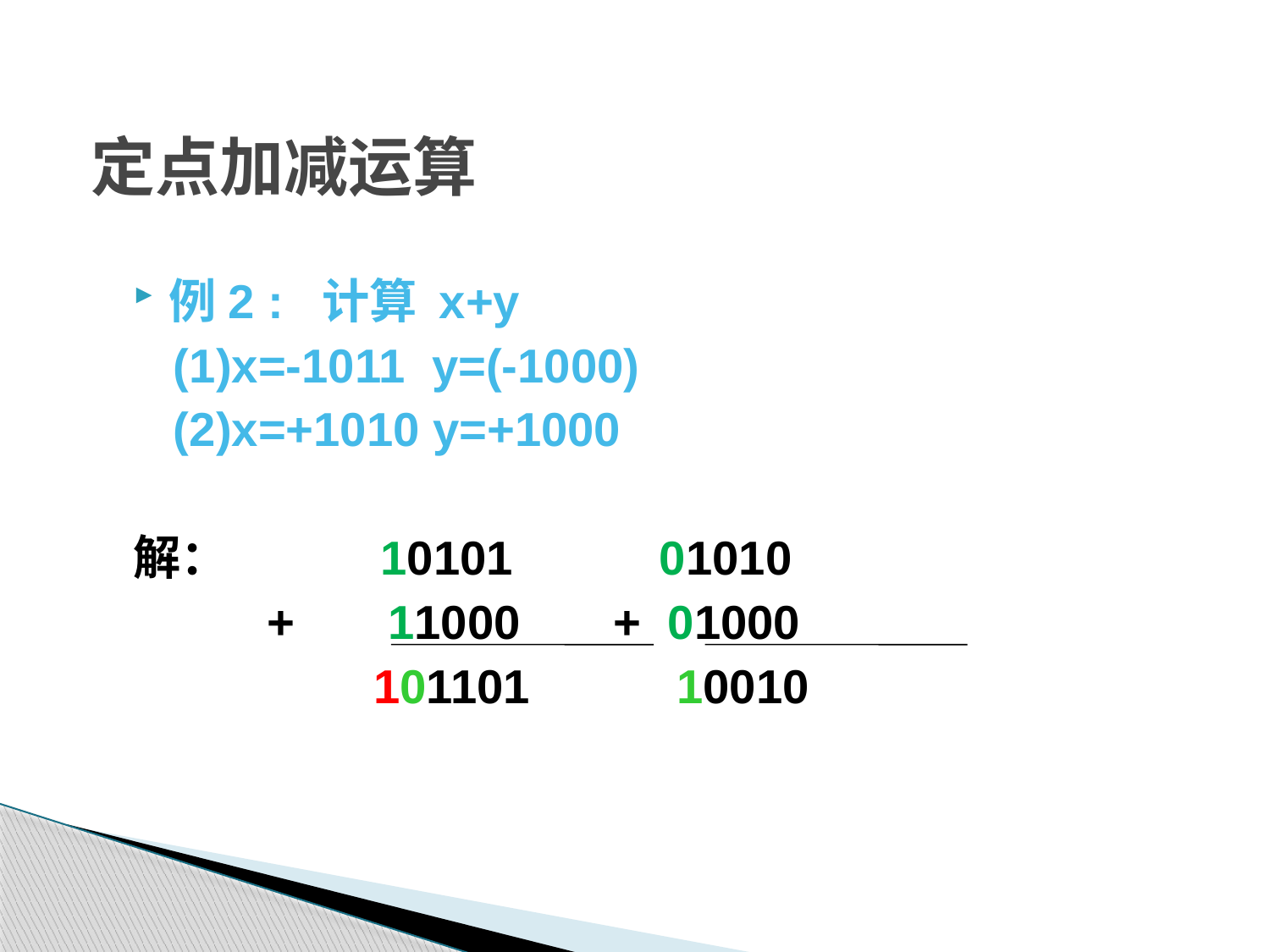

# 定点加减运算
例2 :  计算 x+y
   (1)x=-1011  y=(-1000)
   (2)x=+1010 y=+1000

解：             10101           01010
          +       11000       +  01000
                  101101           10010